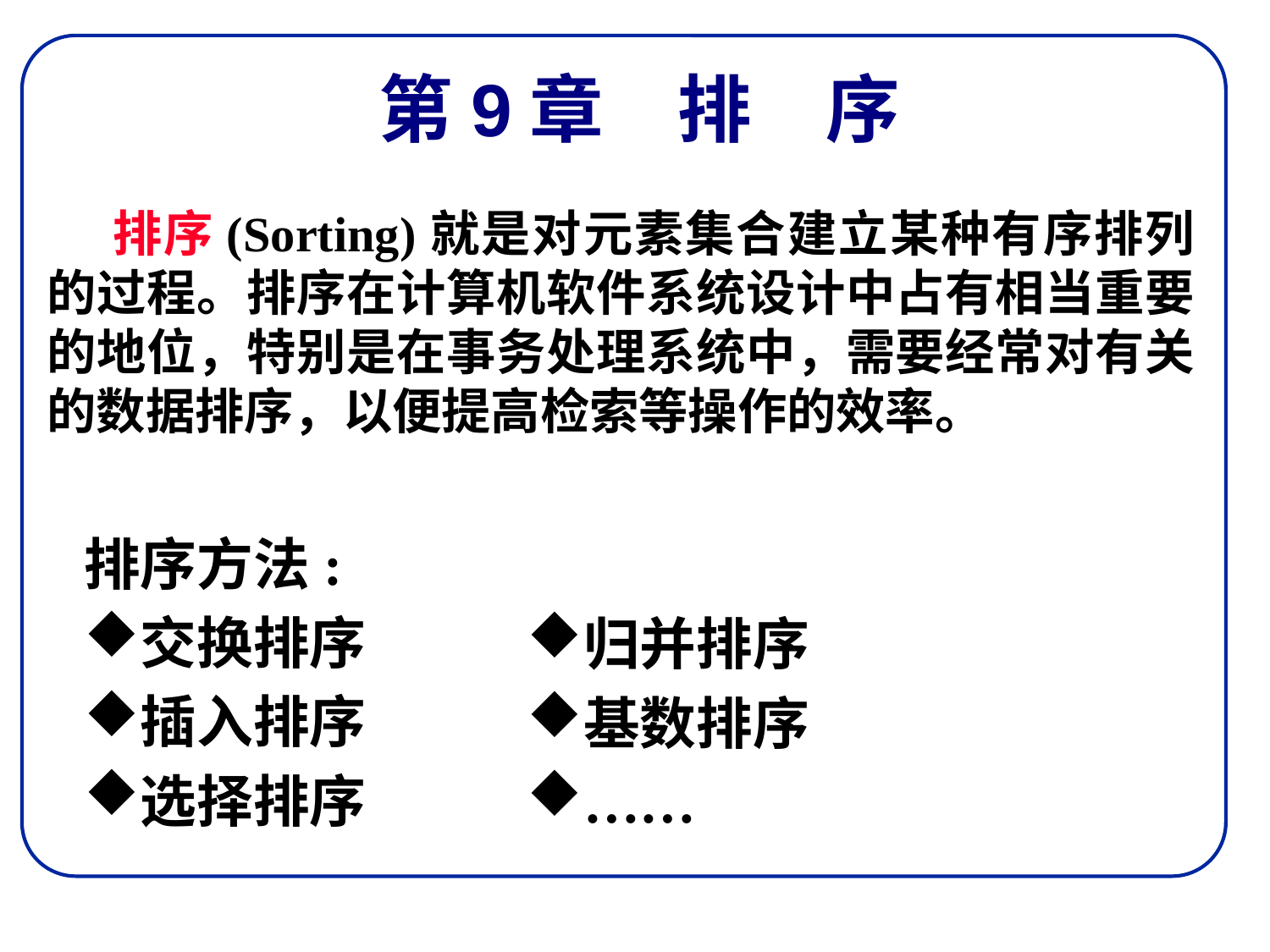

# 第9章　排　序
    排序(Sorting)就是对元素集合建立某种有序排列的过程。排序在计算机软件系统设计中占有相当重要的地位，特别是在事务处理系统中，需要经常对有关的数据排序，以便提高检索等操作的效率。
排序方法:
交换排序
插入排序
选择排序
归并排序
基数排序
……